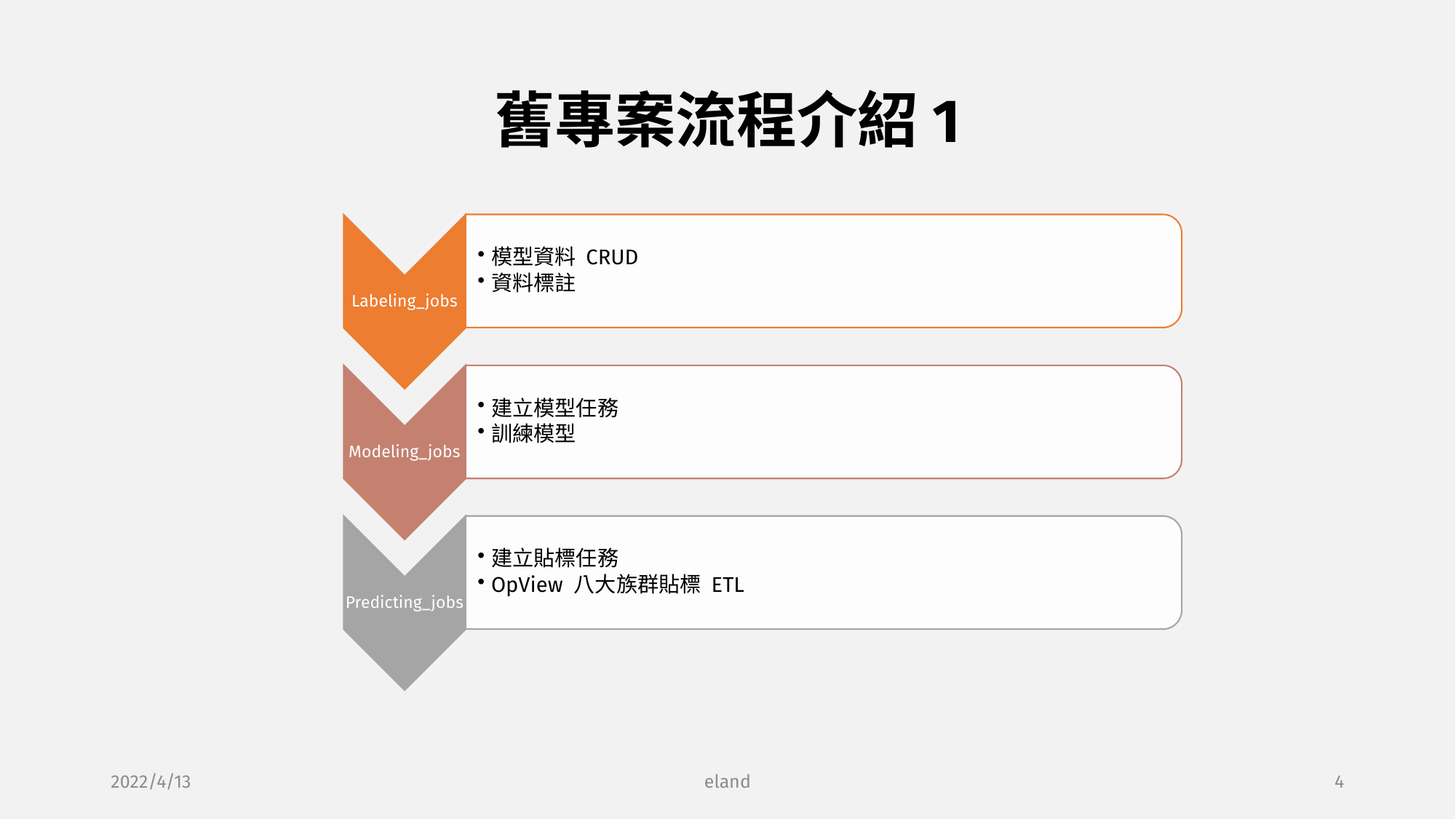

# 舊專案流程介紹1
Labeling_jobs
模型資料 CRUD
資料標註
Modeling_jobs
建立模型任務
訓練模型
Predicting_jobs
建立貼標任務
OpView 八大族群貼標 ETL
2022/4/13
eland
4